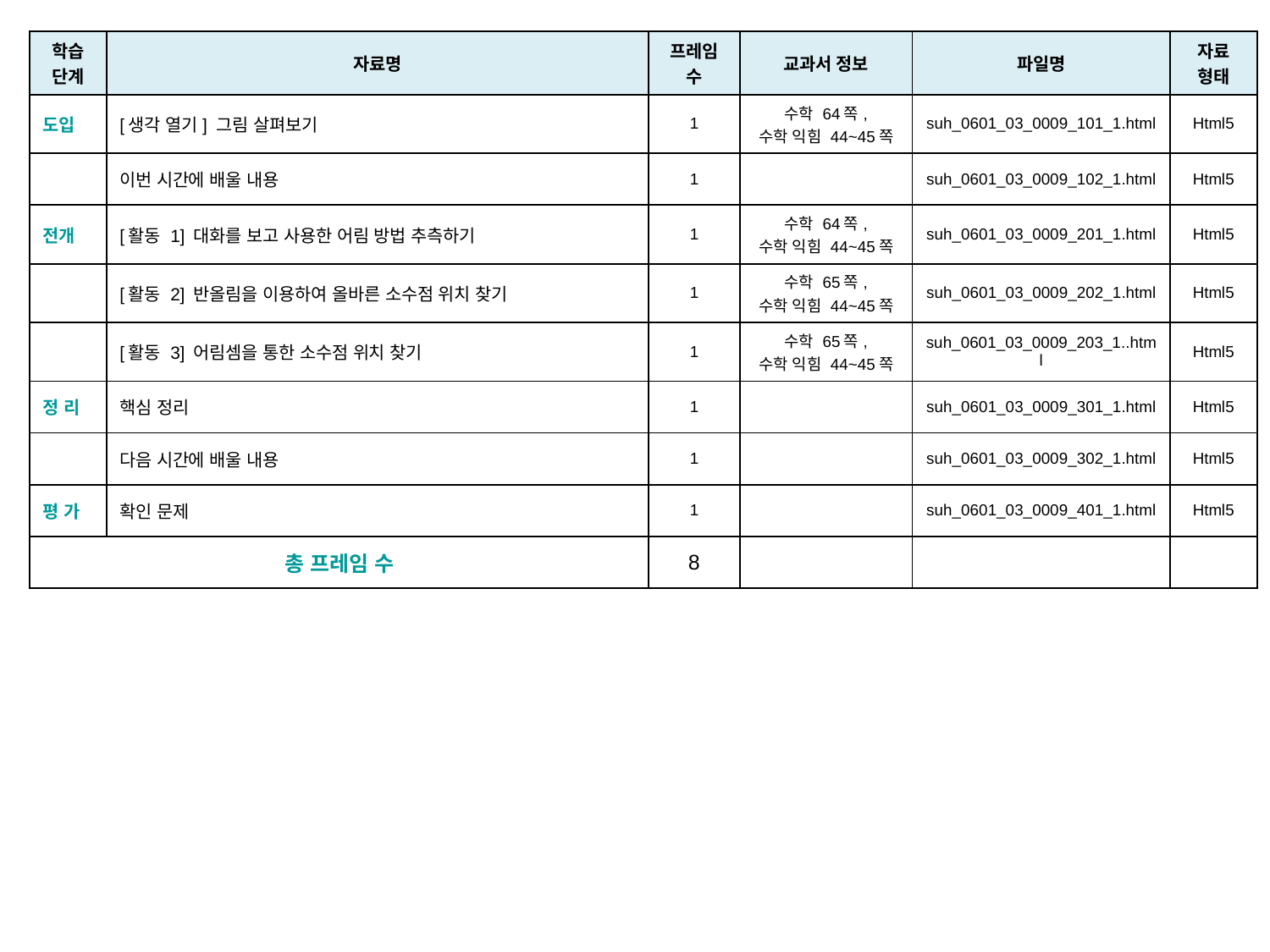

| 학습 단계 | 자료명 | 프레임 수 | 교과서 정보 | 파일명 | 자료 형태 |
| --- | --- | --- | --- | --- | --- |
| 도입 | [생각 열기] 그림 살펴보기 | 1 | 수학 64쪽, 수학 익힘 44~45쪽 | suh\_0601\_03\_0009\_101\_1.html | Html5 |
|  | 이번 시간에 배울 내용 | 1 |  | suh\_0601\_03\_0009\_102\_1.html | Html5 |
| 전개 | [활동 1] 대화를 보고 사용한 어림 방법 추측하기 | 1 | 수학 64쪽, 수학 익힘 44~45쪽 | suh\_0601\_03\_0009\_201\_1.html | Html5 |
|  | [활동 2] 반올림을 이용하여 올바른 소수점 위치 찾기 | 1 | 수학 65쪽, 수학 익힘 44~45쪽 | suh\_0601\_03\_0009\_202\_1.html | Html5 |
|  | [활동 3] 어림셈을 통한 소수점 위치 찾기 | 1 | 수학 65쪽, 수학 익힘 44~45쪽 | suh\_0601\_03\_0009\_203\_1..html | Html5 |
| 정 리 | 핵심 정리 | 1 |  | suh\_0601\_03\_0009\_301\_1.html | Html5 |
|  | 다음 시간에 배울 내용 | 1 |  | suh\_0601\_03\_0009\_302\_1.html | Html5 |
| 평 가 | 확인 문제 | 1 |  | suh\_0601\_03\_0009\_401\_1.html | Html5 |
| 총 프레임 수 |  | 8 |  |  |  |